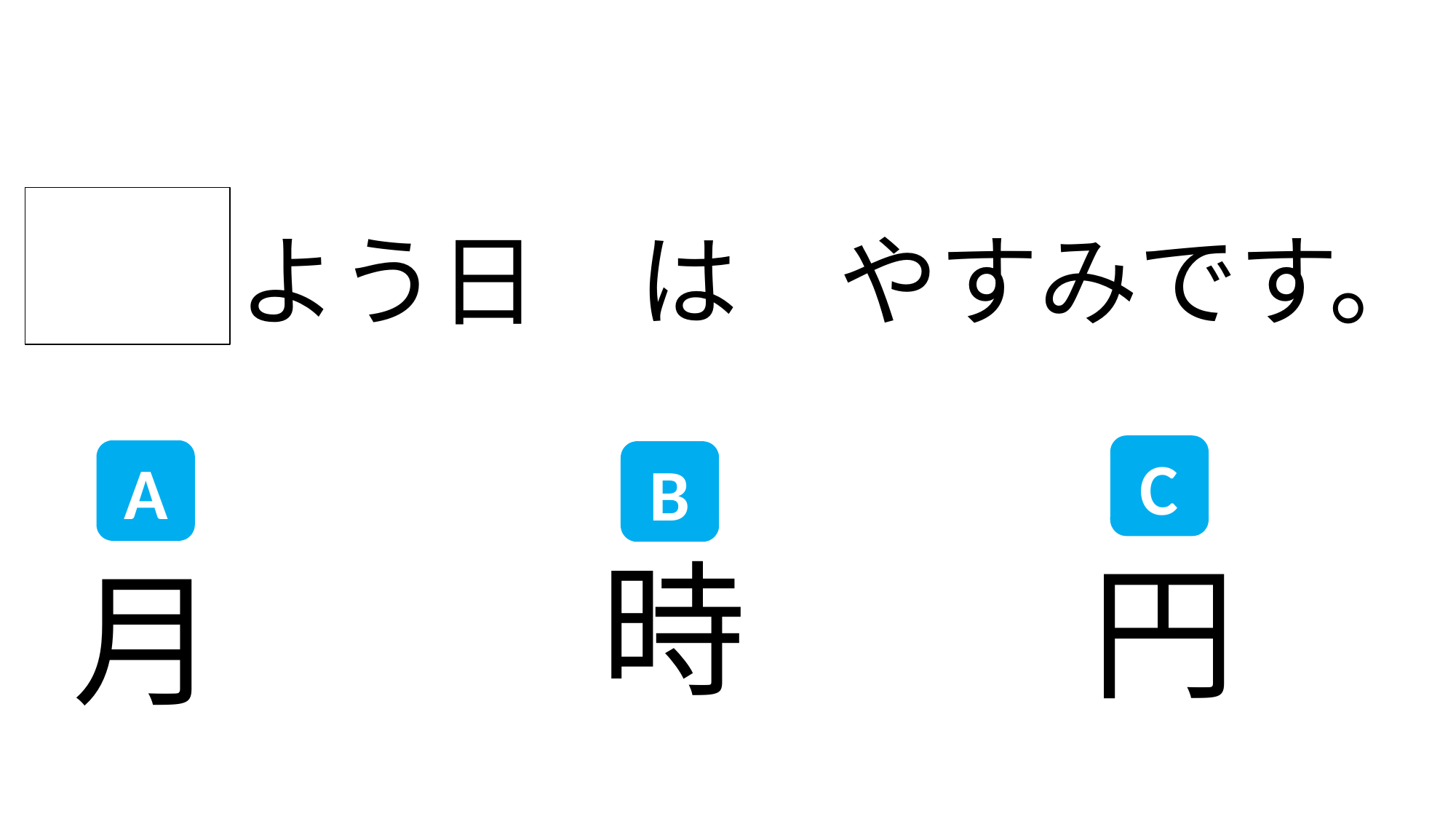

よう日　は　やすみです。
C
A
B
時
円
月